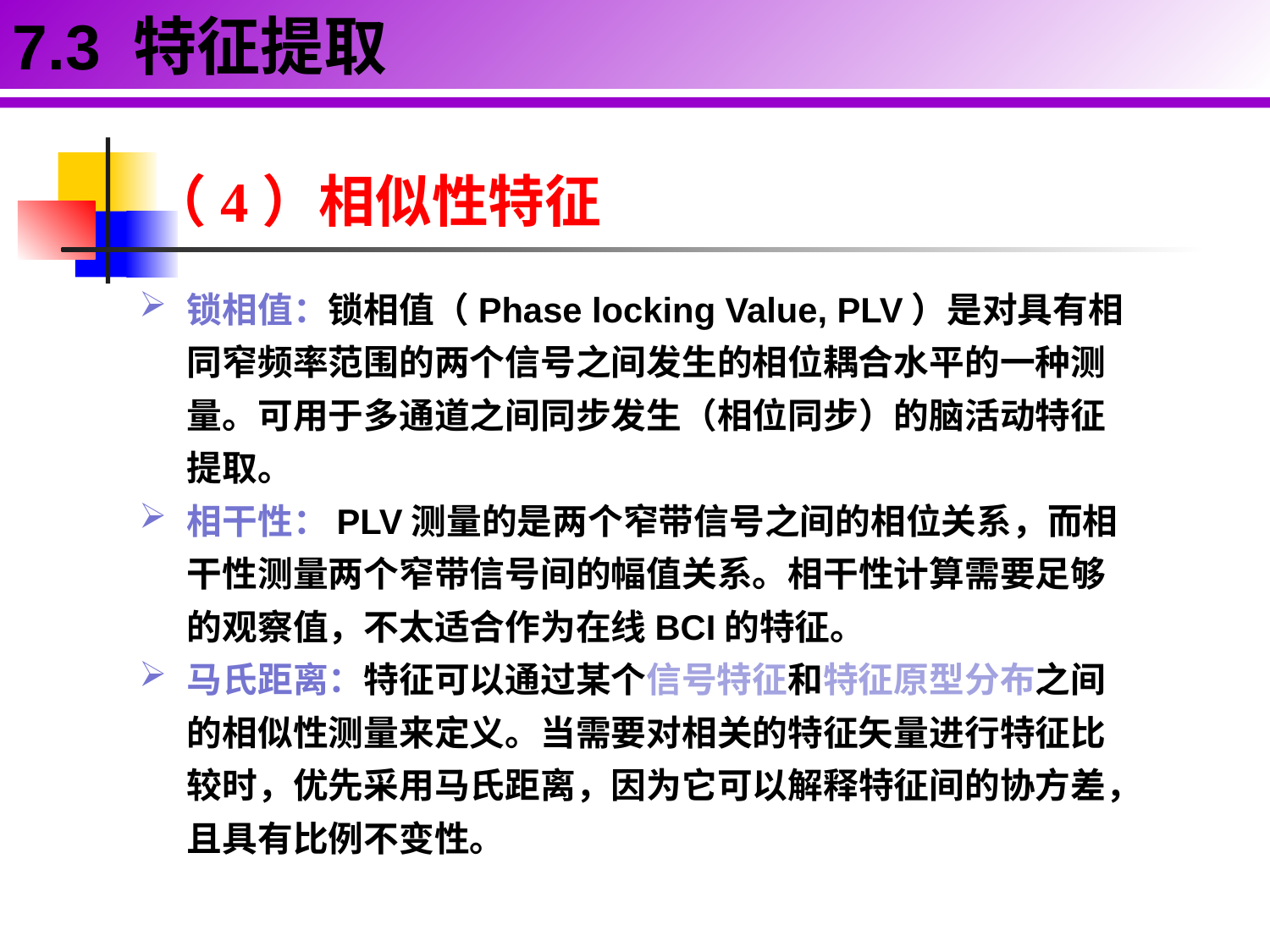

7.3 特征提取

（4）相似性特征
锁相值：锁相值（Phase locking Value, PLV）是对具有相同窄频率范围的两个信号之间发生的相位耦合水平的一种测量。可用于多通道之间同步发生（相位同步）的脑活动特征提取。
相干性：PLV测量的是两个窄带信号之间的相位关系，而相干性测量两个窄带信号间的幅值关系。相干性计算需要足够的观察值，不太适合作为在线BCI的特征。
马氏距离：特征可以通过某个信号特征和特征原型分布之间的相似性测量来定义。当需要对相关的特征矢量进行特征比较时，优先采用马氏距离，因为它可以解释特征间的协方差，且具有比例不变性。